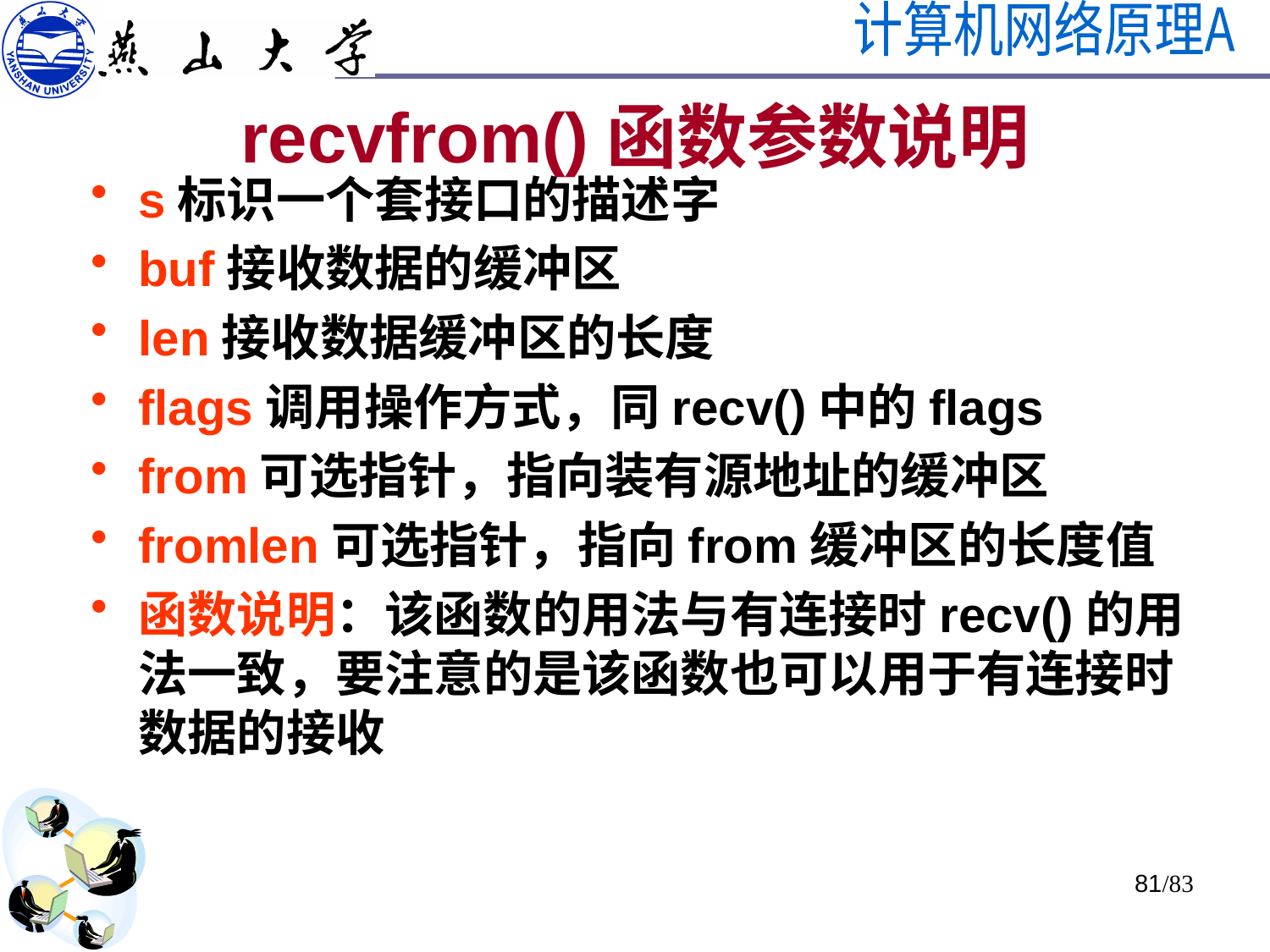

# recvfrom()函数参数说明
s标识一个套接口的描述字
buf接收数据的缓冲区
len接收数据缓冲区的长度
flags调用操作方式，同recv()中的flags
from可选指针，指向装有源地址的缓冲区
fromlen可选指针，指向from缓冲区的长度值
函数说明：该函数的用法与有连接时recv()的用法一致，要注意的是该函数也可以用于有连接时数据的接收
81/83